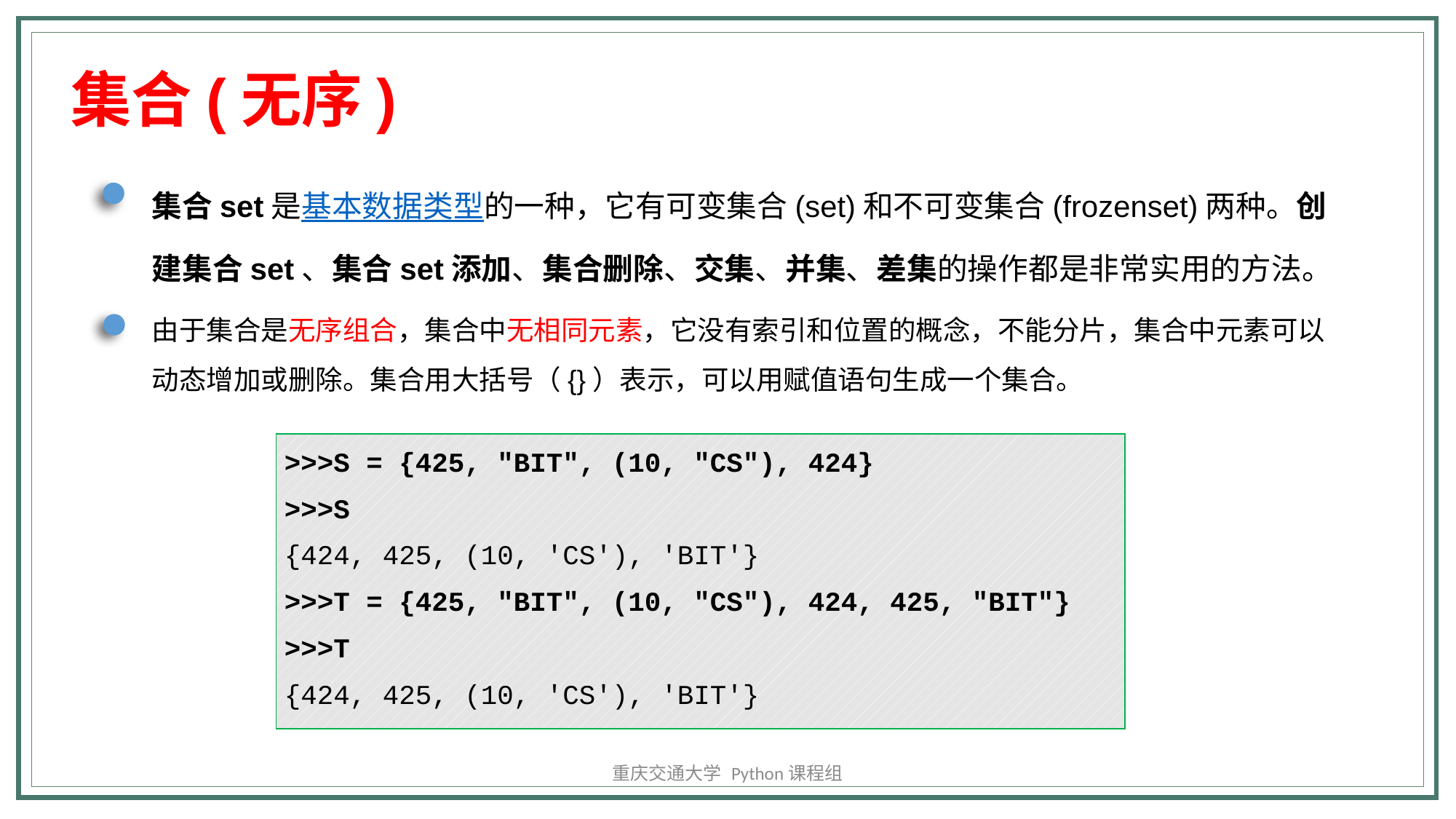

集合(无序)
集合set是基本数据类型的一种，它有可变集合(set)和不可变集合(frozenset)两种。创建集合set、集合set添加、集合删除、交集、并集、差集的操作都是非常实用的方法。

由于集合是无序组合，集合中无相同元素，它没有索引和位置的概念，不能分片，集合中元素可以动态增加或删除。集合用大括号（{}）表示，可以用赋值语句生成一个集合。

| >>>S = {425, "BIT", (10, "CS"), 424} >>>S {424, 425, (10, 'CS'), 'BIT'} >>>T = {425, "BIT", (10, "CS"), 424, 425, "BIT"} >>>T {424, 425, (10, 'CS'), 'BIT'} |
| --- |
重庆交通大学 Python课程组